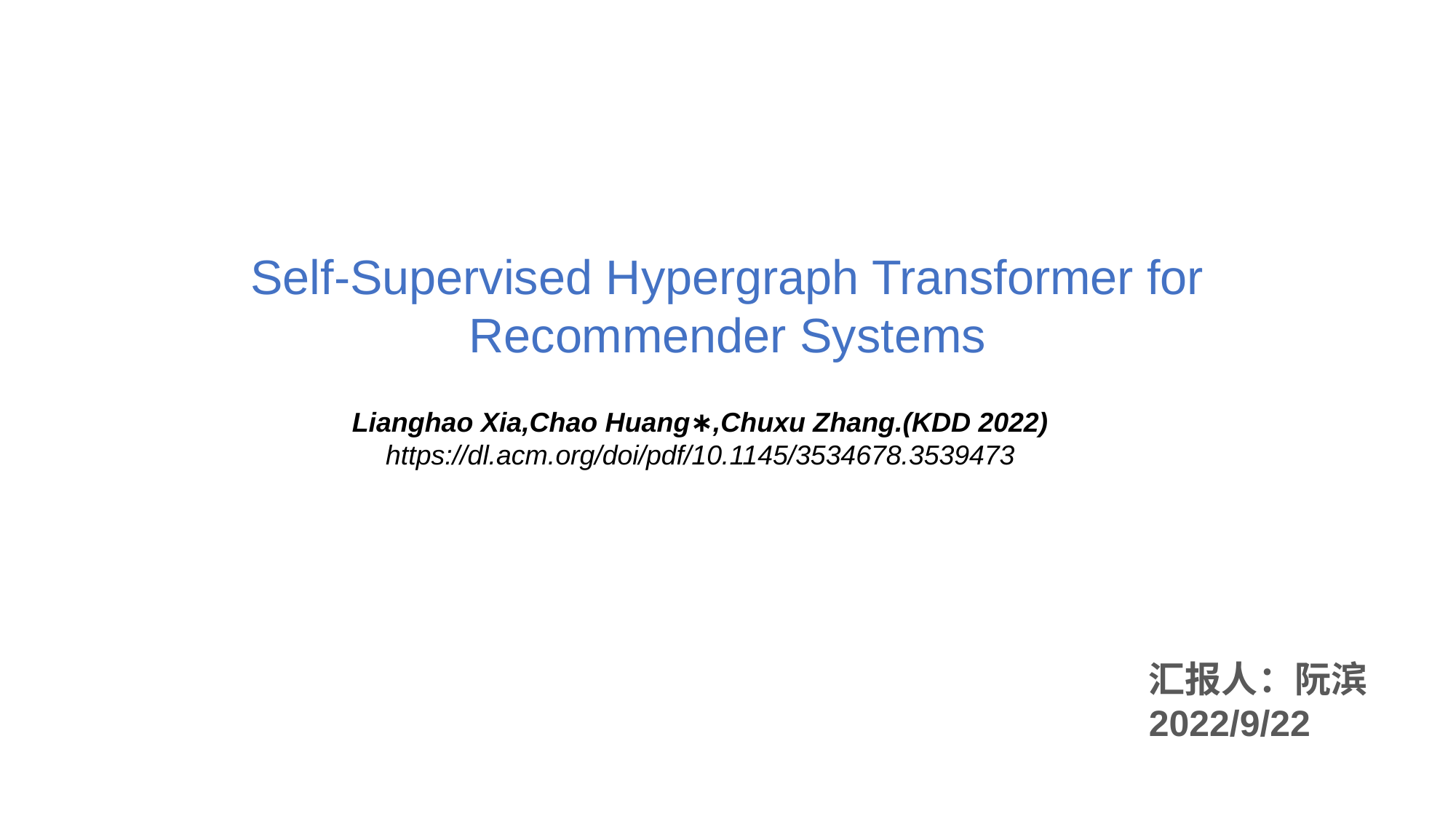

Self-Supervised Hypergraph Transformer for
Recommender Systems
Lianghao Xia,Chao Huang∗,Chuxu Zhang.(KDD 2022)
https://dl.acm.org/doi/pdf/10.1145/3534678.3539473
汇报人：阮滨
2022/9/22